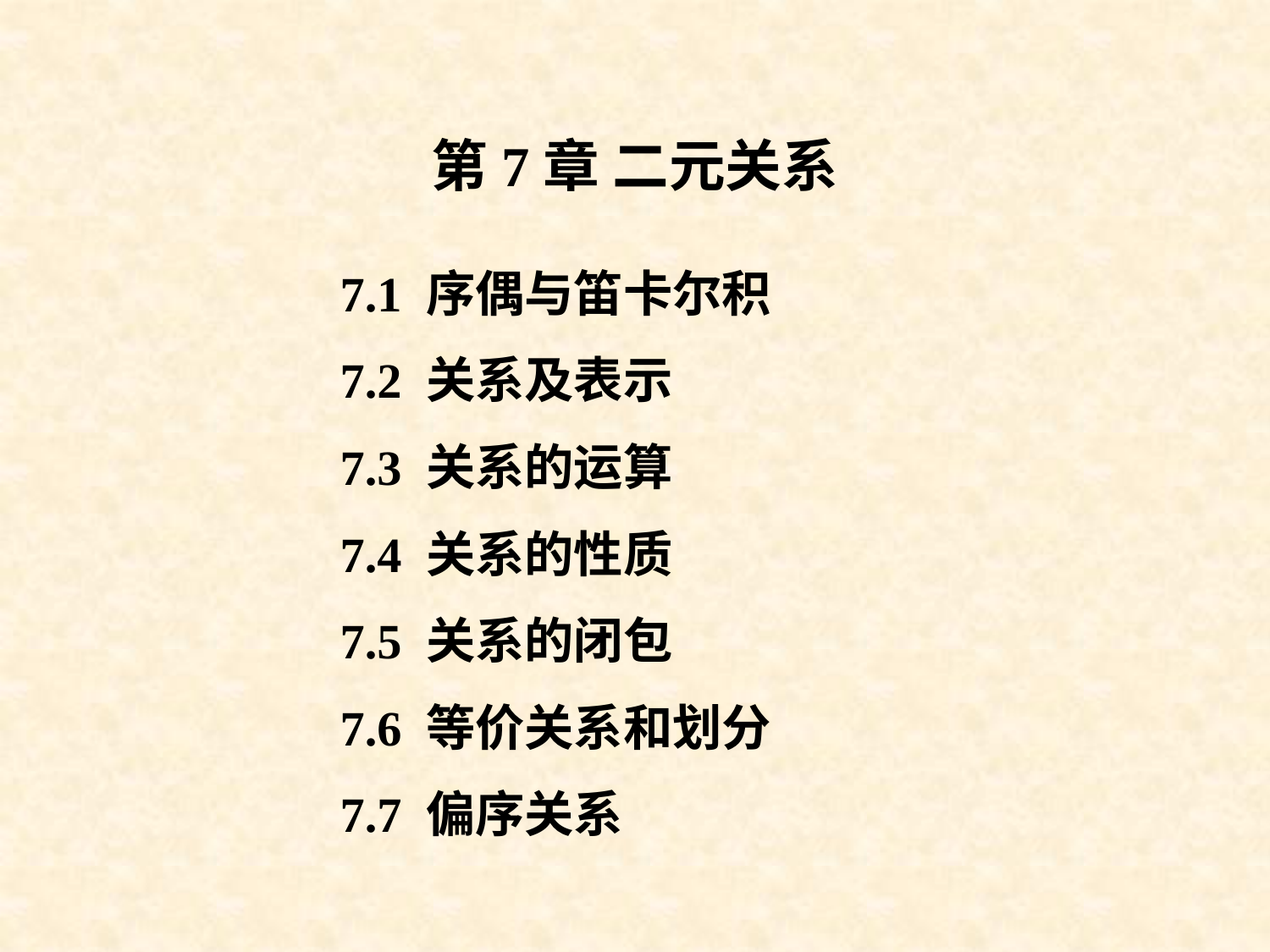

# 第7章 二元关系
7.1 序偶与笛卡尔积
7.2 关系及表示
7.3 关系的运算
7.4 关系的性质
7.5 关系的闭包
7.6 等价关系和划分
7.7 偏序关系